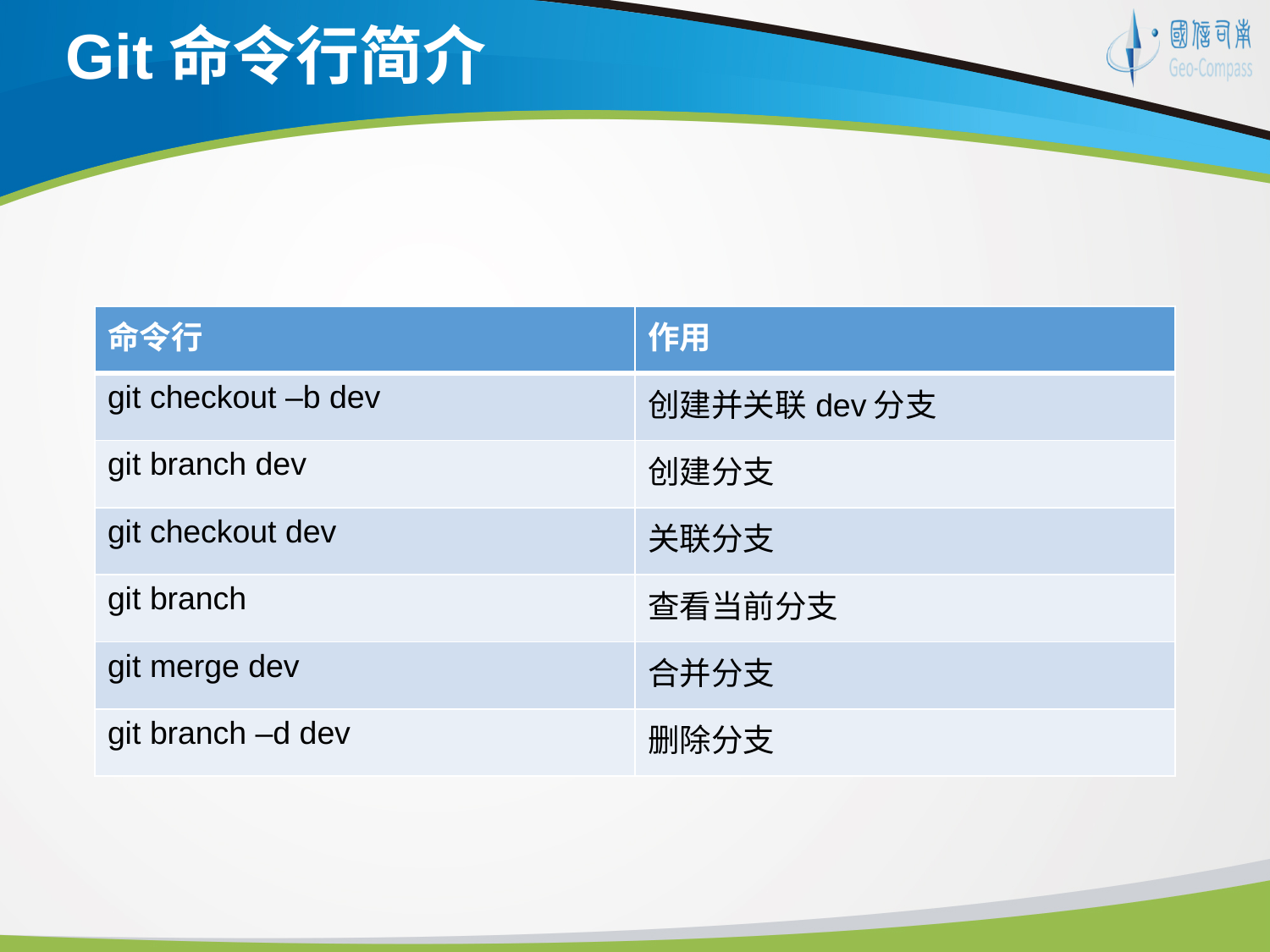

# Git命令行简介
| 命令行 | 作用 |
| --- | --- |
| git checkout –b dev | 创建并关联dev分支 |
| git branch dev | 创建分支 |
| git checkout dev | 关联分支 |
| git branch | 查看当前分支 |
| git merge dev | 合并分支 |
| git branch –d dev | 删除分支 |